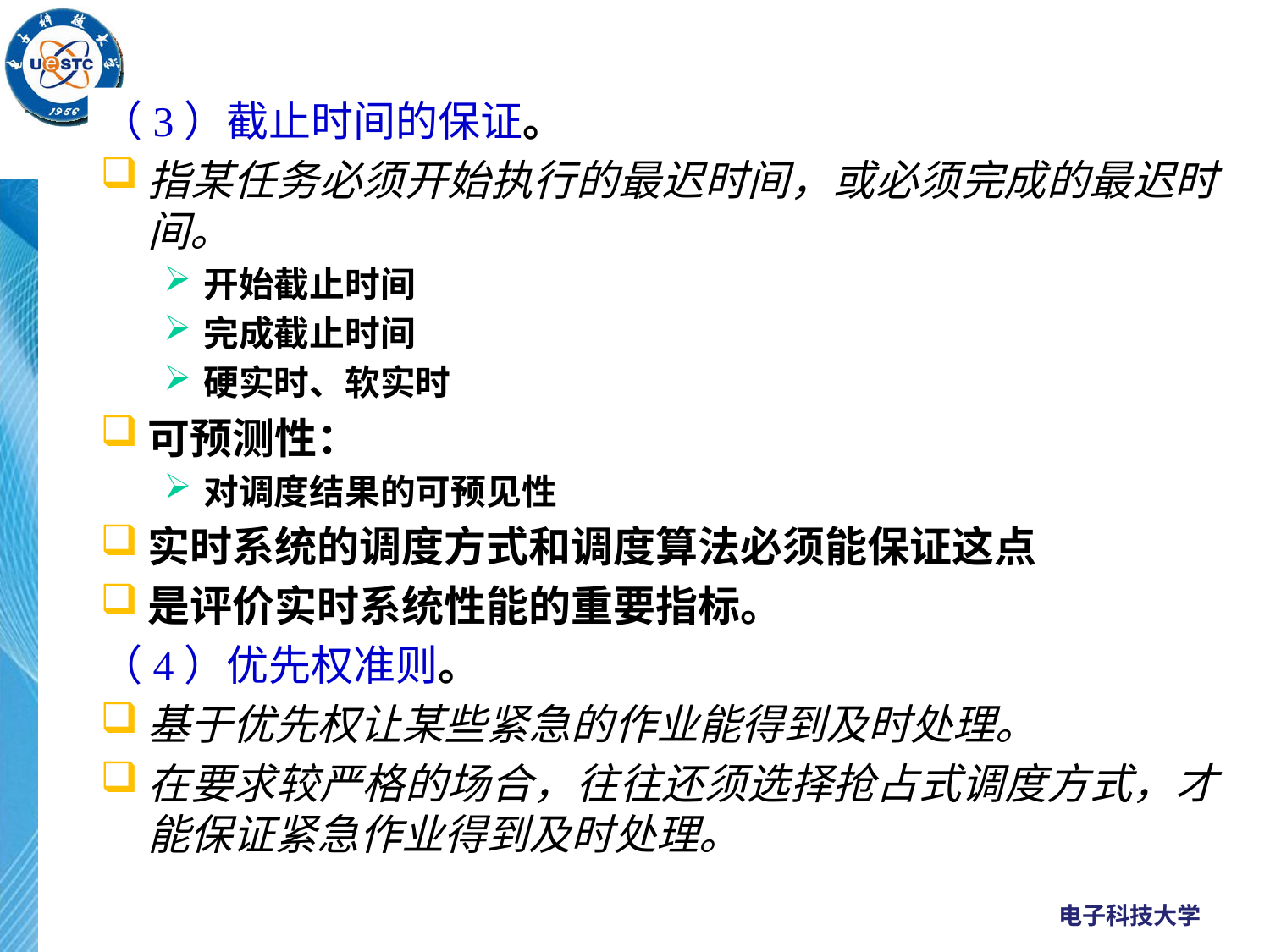

（3）截止时间的保证。
指某任务必须开始执行的最迟时间，或必须完成的最迟时间。
开始截止时间
完成截止时间
硬实时、软实时
可预测性：
对调度结果的可预见性
实时系统的调度方式和调度算法必须能保证这点
是评价实时系统性能的重要指标。
（4）优先权准则。
基于优先权让某些紧急的作业能得到及时处理。
在要求较严格的场合，往往还须选择抢占式调度方式，才能保证紧急作业得到及时处理。